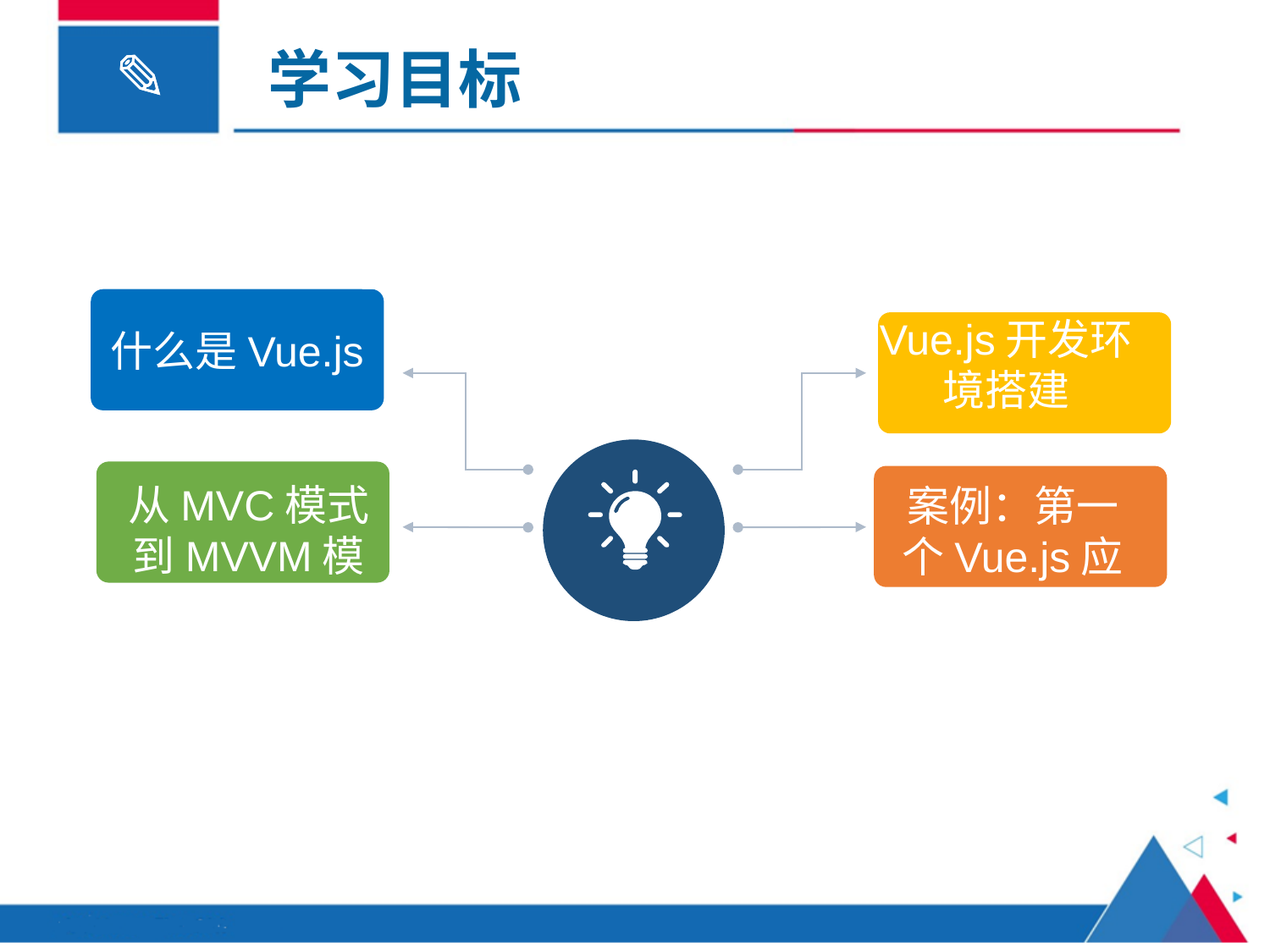

# 学习目标
什么是Vue.js
Vue.js开发环境搭建

组件简介

从MVC模式到MVVM模式

案例：第一个Vue.js应用